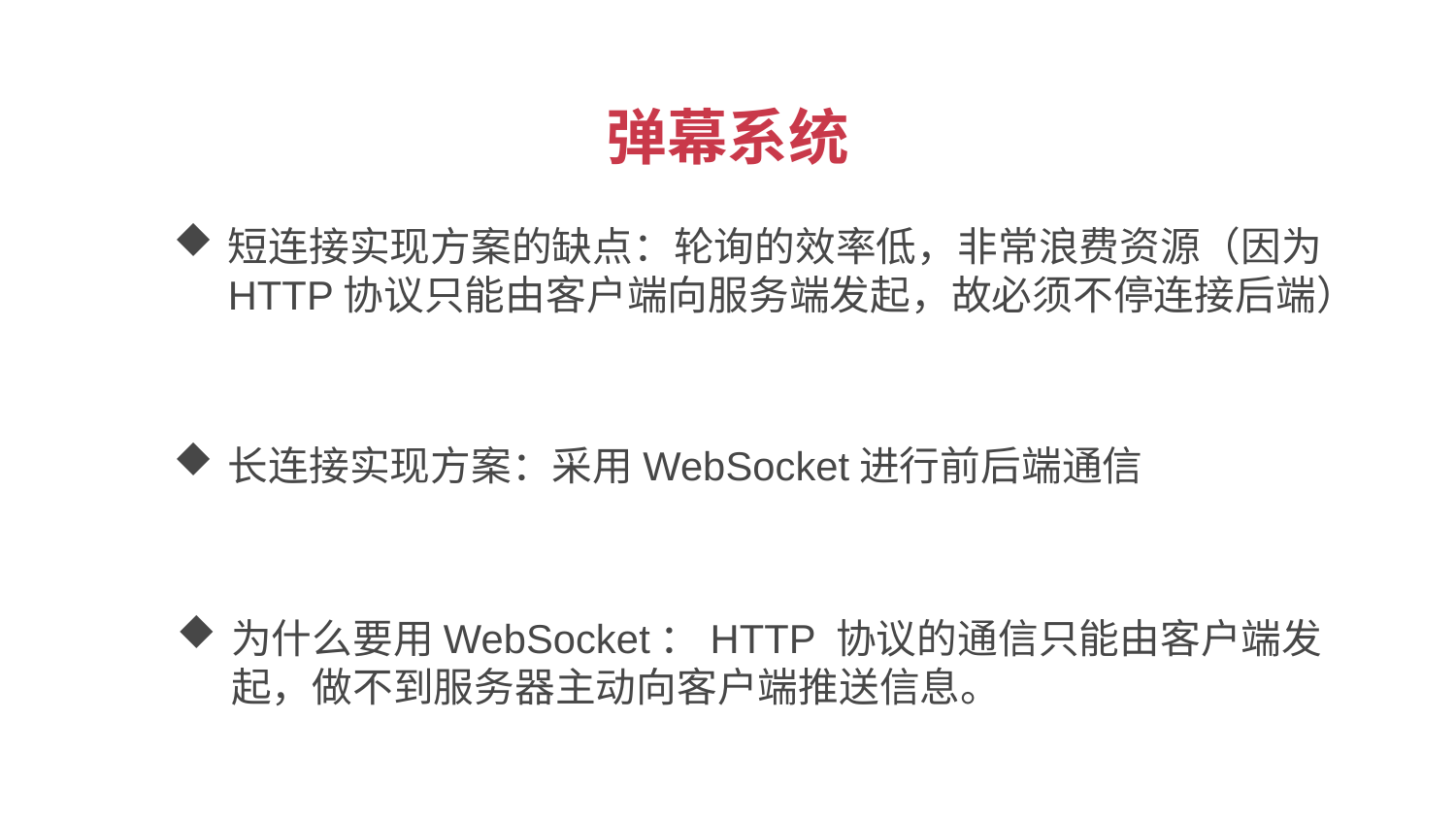

弹幕系统
短连接实现方案的缺点：轮询的效率低，非常浪费资源（因为HTTP协议只能由客户端向服务端发起，故必须不停连接后端）
长连接实现方案：采用WebSocket进行前后端通信
为什么要用WebSocket：HTTP 协议的通信只能由客户端发起，做不到服务器主动向客户端推送信息。